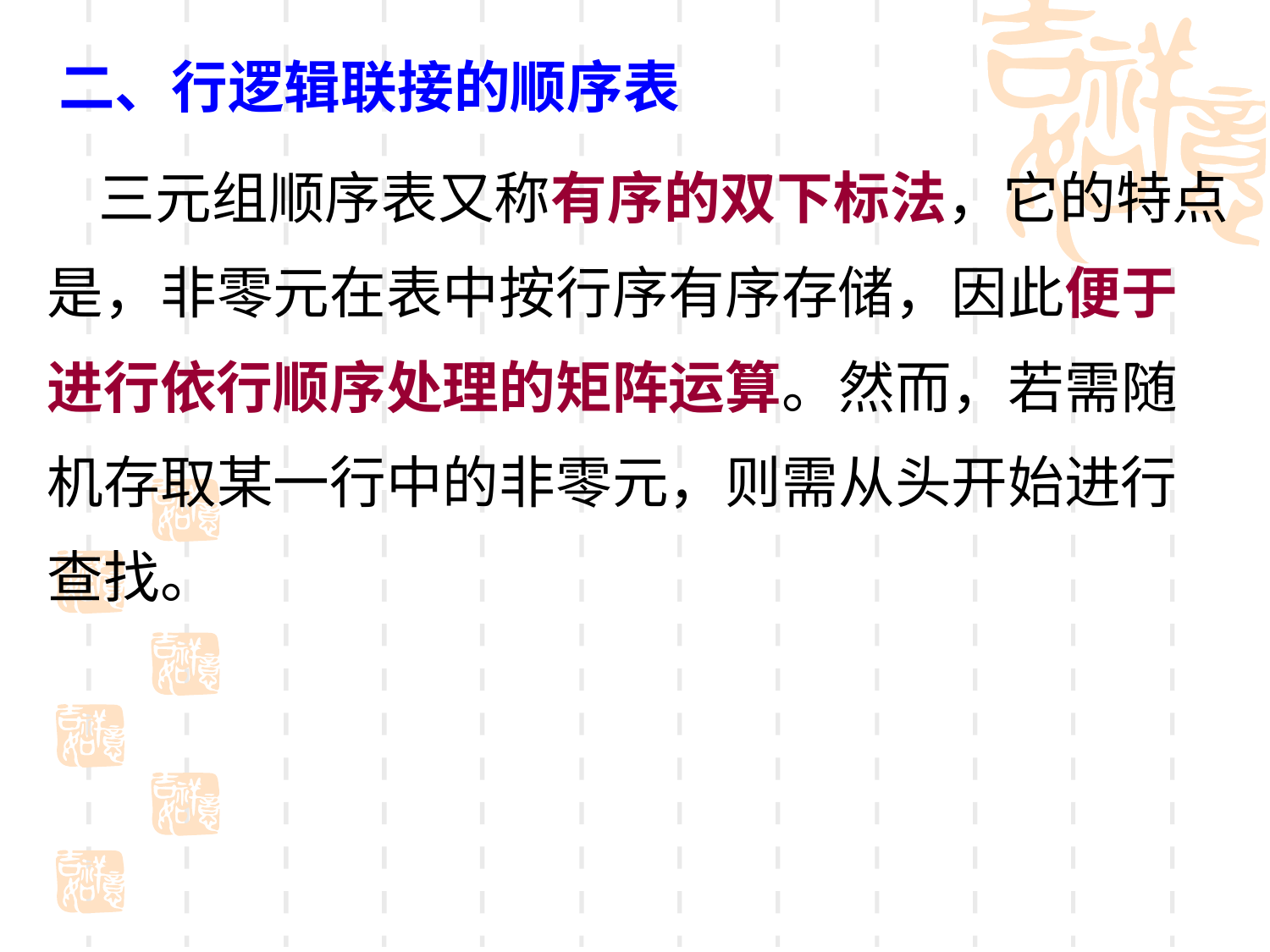

二、行逻辑联接的顺序表
   三元组顺序表又称有序的双下标法，它的特点是，非零元在表中按行序有序存储，因此便于进行依行顺序处理的矩阵运算。然而，若需随机存取某一行中的非零元，则需从头开始进行查找。